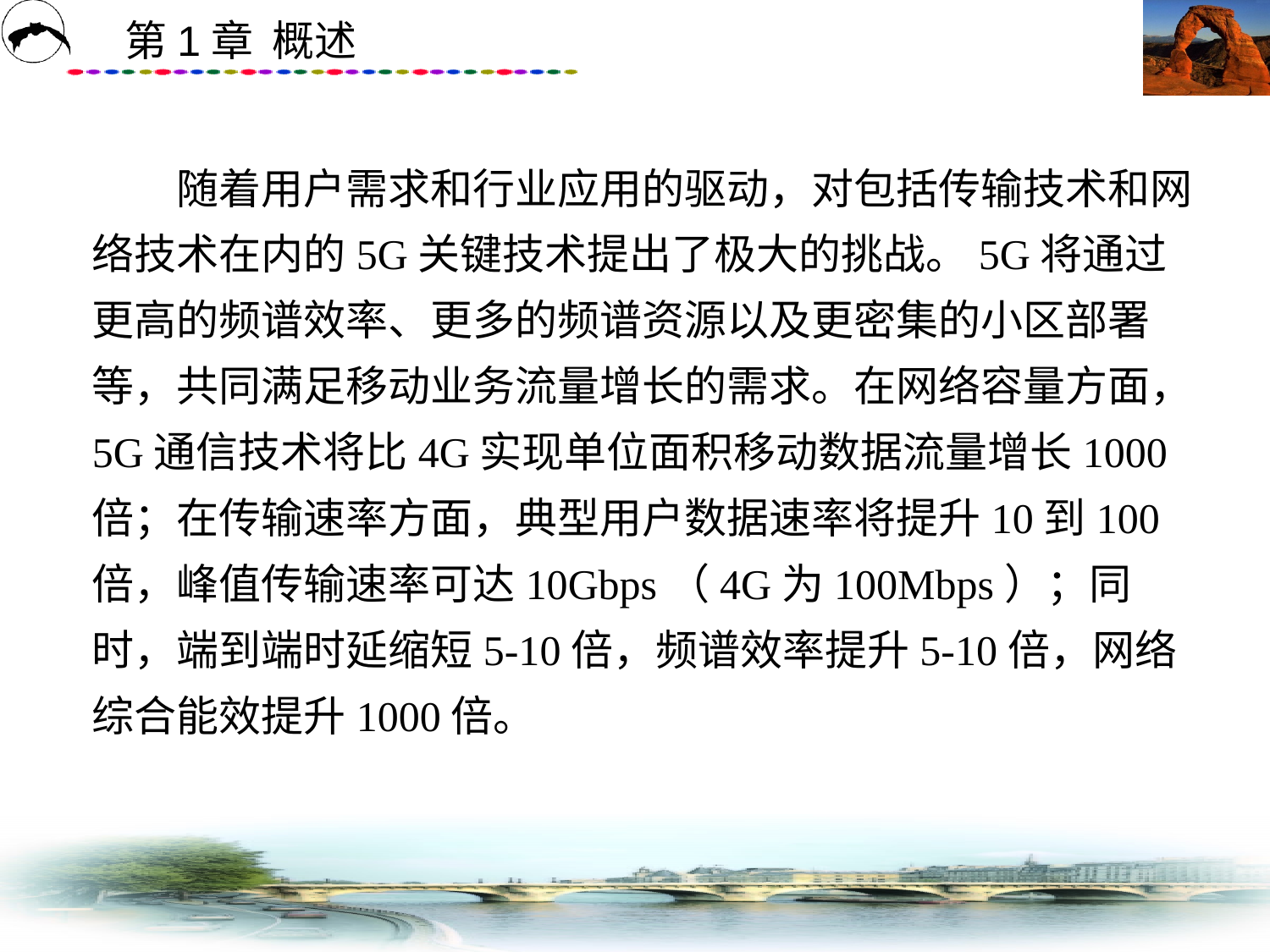

# 随着用户需求和行业应用的驱动，对包括传输技术和网络技术在内的5G关键技术提出了极大的挑战。5G将通过更高的频谱效率、更多的频谱资源以及更密集的小区部署等，共同满足移动业务流量增长的需求。在网络容量方面，5G通信技术将比4G实现单位面积移动数据流量增长1000倍；在传输速率方面，典型用户数据速率将提升10到100倍，峰值传输速率可达10Gbps（4G为100Mbps）；同时，端到端时延缩短5-10倍，频谱效率提升5-10倍，网络综合能效提升1000倍。